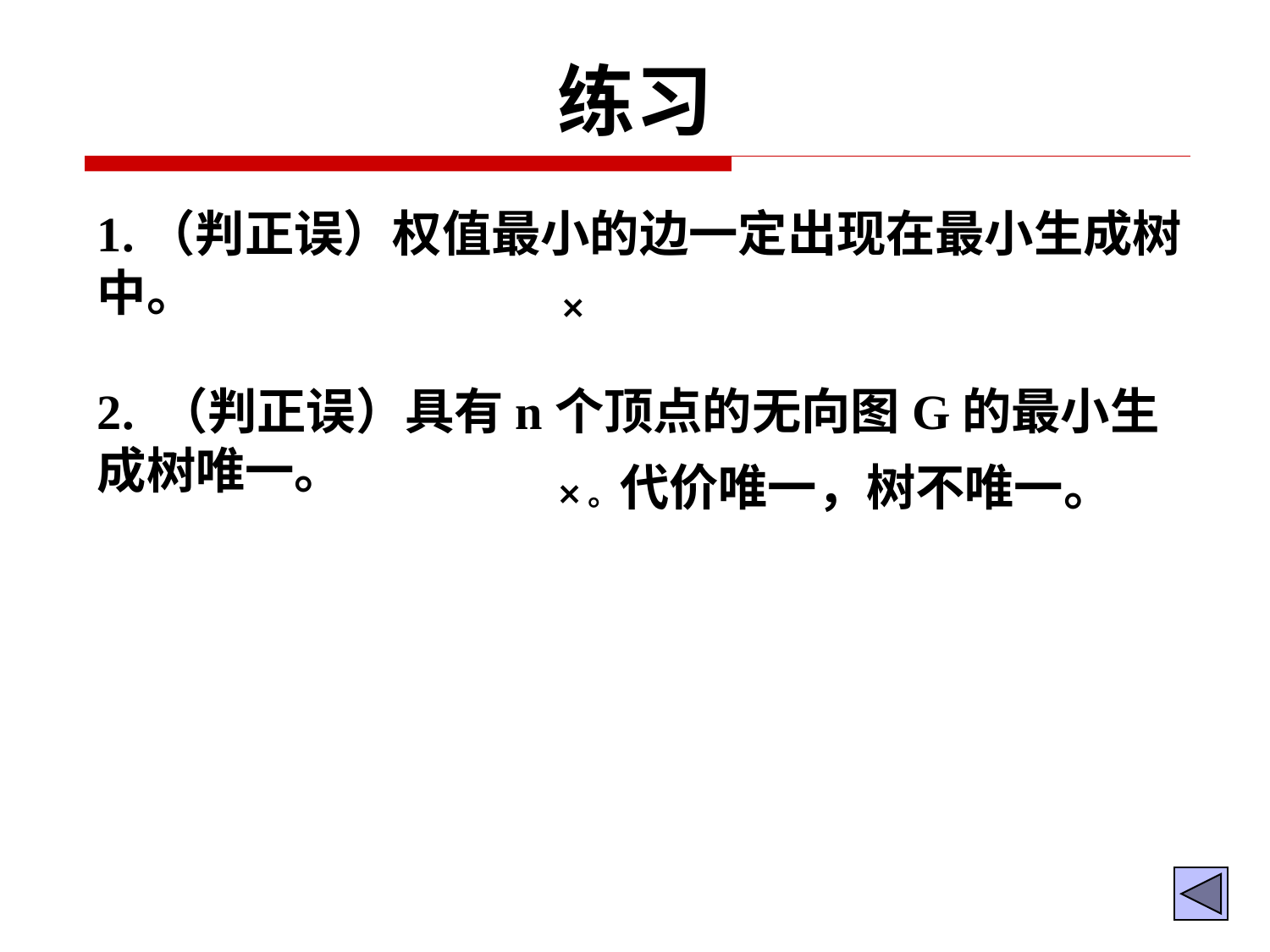

练习
1.（判正误）权值最小的边一定出现在最小生成树中。

2. （判正误）具有n个顶点的无向图G的最小生成树唯一。
❌
❌。代价唯一，树不唯一。